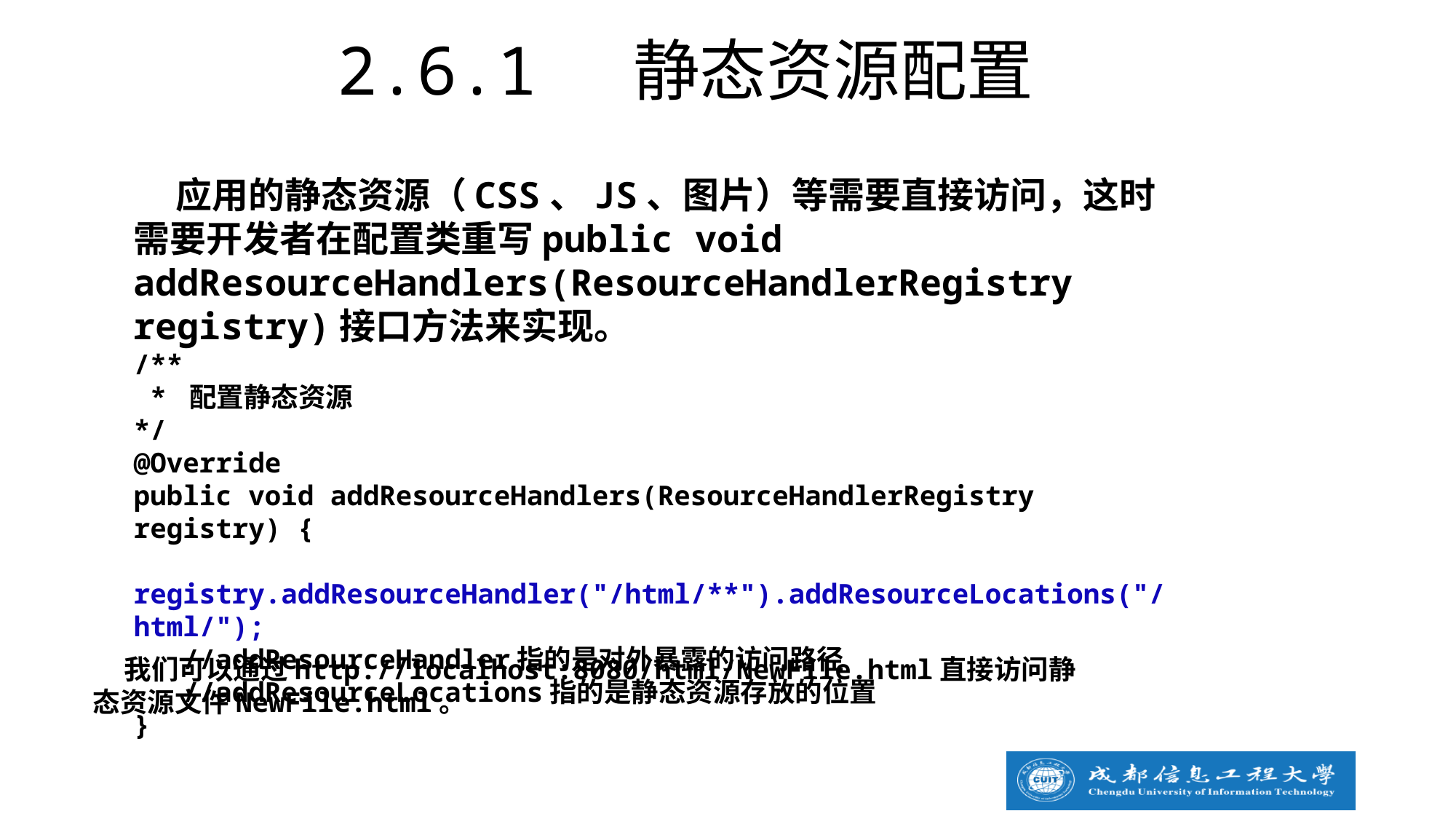

2.6.1  静态资源配置
    应用的静态资源（CSS、JS、图片）等需要直接访问，这时需要开发者在配置类重写public void addResourceHandlers(ResourceHandlerRegistry registry)接口方法来实现。
/**
 * 配置静态资源
*/
@Override
public void addResourceHandlers(ResourceHandlerRegistry registry) {
   registry.addResourceHandler("/html/**").addResourceLocations("/html/");
   //addResourceHandler指的是对外暴露的访问路径
   //addResourceLocations指的是静态资源存放的位置
}
    我们可以通过http://localhost:8080/html/NewFile.html直接访问静态资源文件NewFile.html。